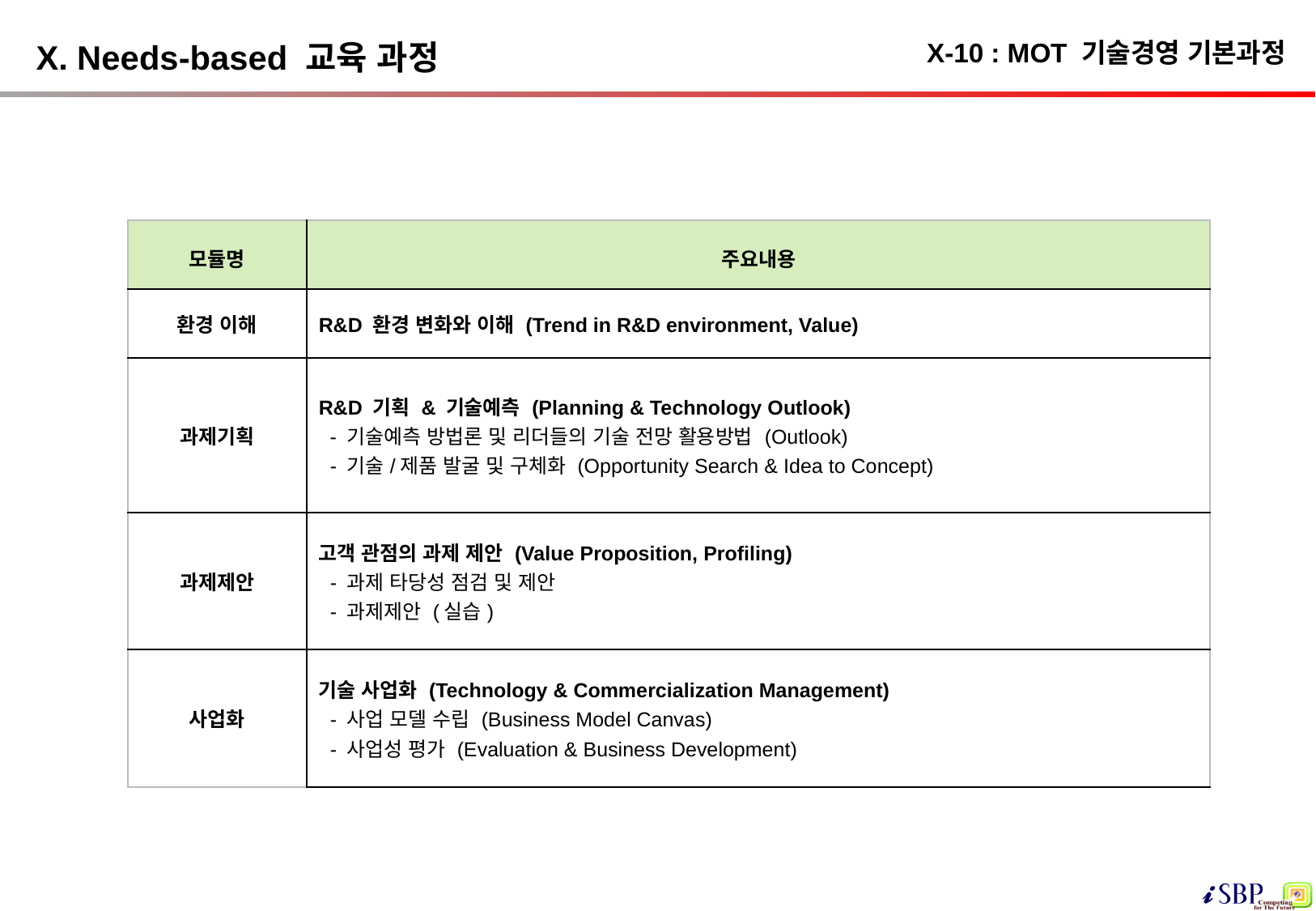

# X-10 : MOT 기술경영 기본과정
X. Needs-based 교육 과정
| 모듈명 | 주요내용 |
| --- | --- |
| 환경 이해 | R&D 환경 변화와 이해 (Trend in R&D environment, Value) |
| 과제기획 | R&D 기획 & 기술예측 (Planning & Technology Outlook) - 기술예측 방법론 및 리더들의 기술 전망 활용방법 (Outlook) - 기술/제품 발굴 및 구체화 (Opportunity Search & Idea to Concept) |
| 과제제안 | 고객 관점의 과제 제안 (Value Proposition, Profiling) - 과제 타당성 점검 및 제안 - 과제제안 (실습) |
| 사업화 | 기술 사업화 (Technology & Commercialization Management) - 사업 모델 수립 (Business Model Canvas) - 사업성 평가 (Evaluation & Business Development) |